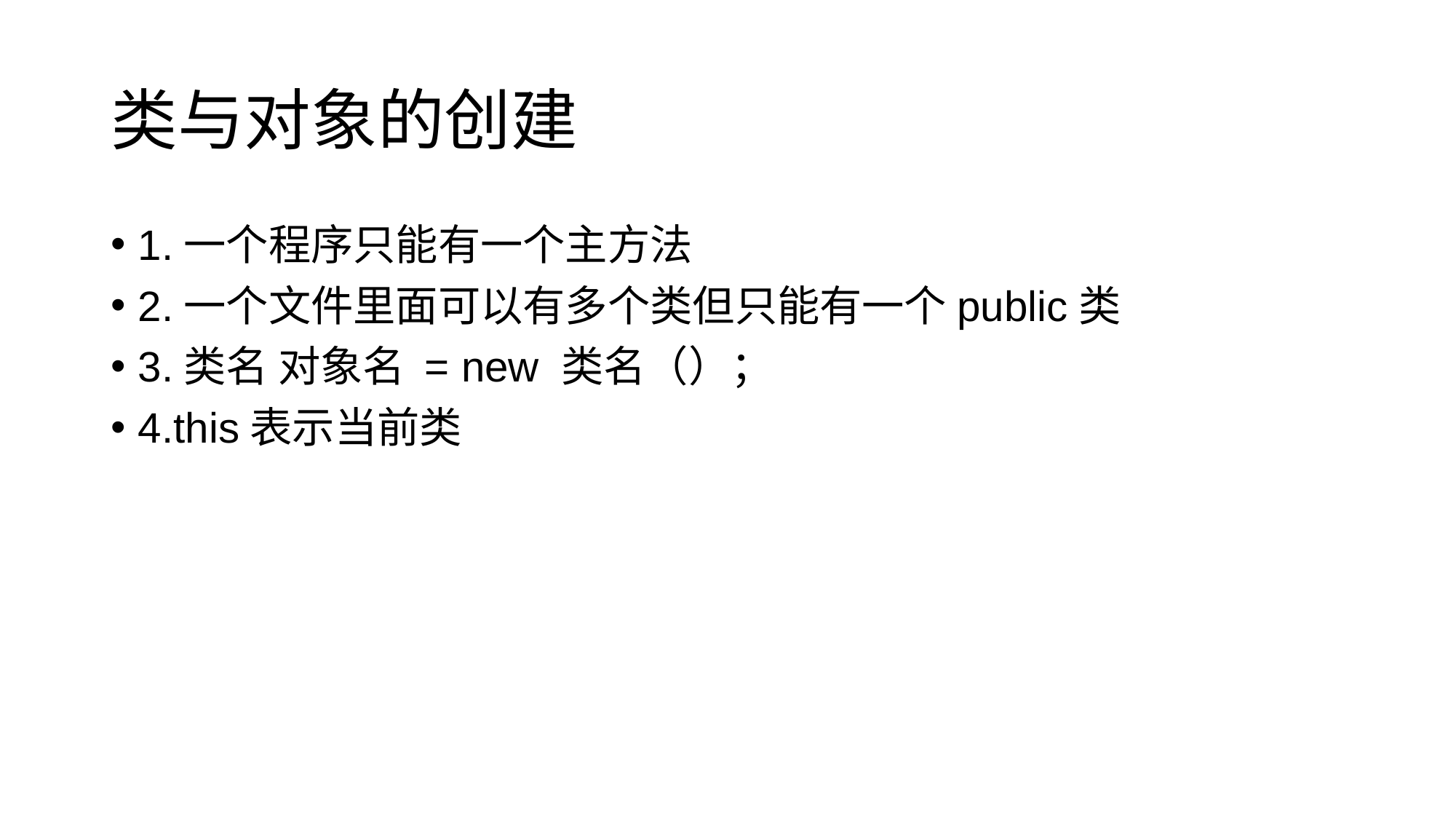

# 类与对象的创建
1.一个程序只能有一个主方法
2.一个文件里面可以有多个类但只能有一个public类
3.类名 对象名 = new 类名（）；
4.this表示当前类